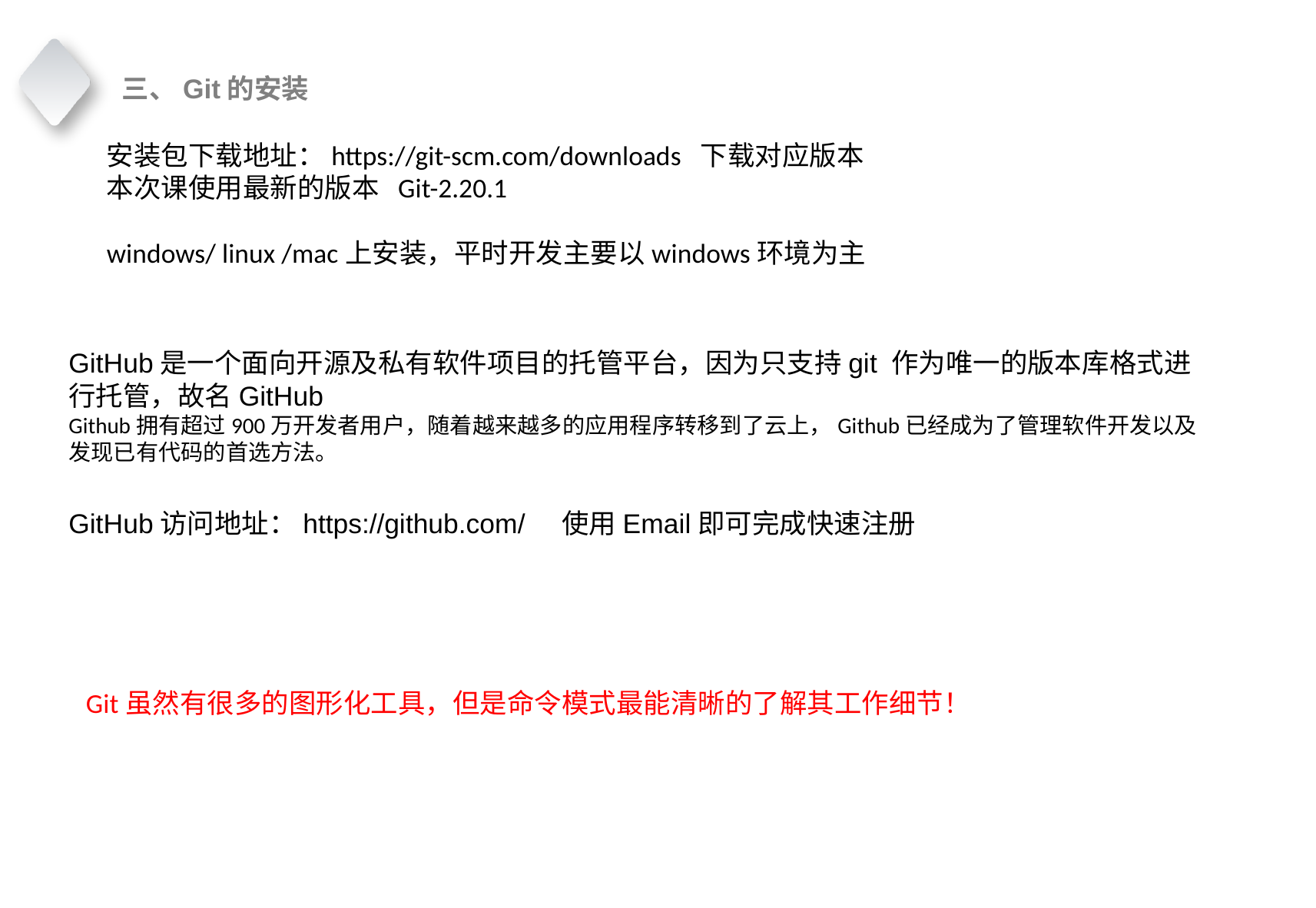

三、Git的安装
安装包下载地址：https://git-scm.com/downloads  下载对应版本
本次课使用最新的版本  Git-2.20.1

windows/ linux /mac上安装，平时开发主要以windows环境为主
GitHub是一个面向开源及私有软件项目的托管平台，因为只支持git 作为唯一的版本库格式进行托管，故名GitHub
Github拥有超过900万开发者用户，随着越来越多的应用程序转移到了云上，Github已经成为了管理软件开发以及发现已有代码的首选方法。
GitHub访问地址：https://github.com/    使用Email即可完成快速注册
Git虽然有很多的图形化工具，但是命令模式最能清晰的了解其工作细节！